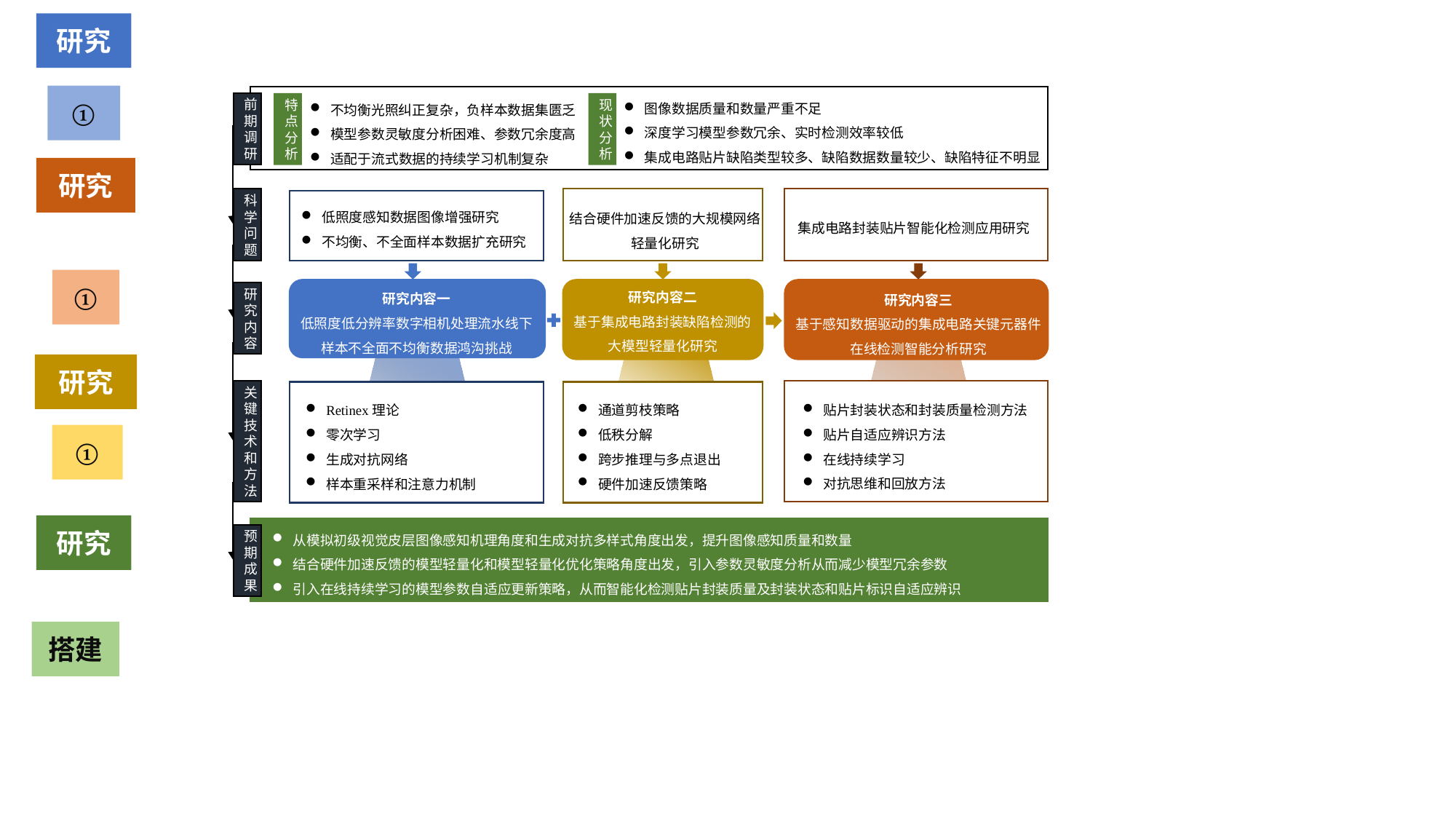

研究
①

图像数据质量和数量严重不足
深度学习模型参数冗余、实时检测效率较低
集成电路贴片缺陷类型较多、缺陷数据数量较少、缺陷特征不明显
不均衡光照纠正复杂，负样本数据集匮乏
模型参数灵敏度分析困难、参数冗余度高
适配于流式数据的持续学习机制复杂
前期调研
特点分析
现状分析
研究

科学问题

低照度感知数据图像增强研究
不均衡、不全面样本数据扩充研究
结合硬件加速反馈的大规模网络轻量化研究
集成电路封装贴片智能化检测应用研究

①
研究内容二
基于集成电路封装缺陷检测的大模型轻量化研究
研究内容一
低照度低分辨率数字相机处理流水线下样本不全面不均衡数据鸿沟挑战
研究内容三
基于感知数据驱动的集成电路关键元器件在线检测智能分析研究

研究内容

研究
关键技术和方法

Retinex理论
零次学习
生成对抗网络
样本重采样和注意力机制

通道剪枝策略
低秩分解
跨步推理与多点退出
硬件加速反馈策略

贴片封装状态和封装质量检测方法
贴片自适应辨识方法
在线持续学习
对抗思维和回放方法
①

研究

从模拟初级视觉皮层图像感知机理角度和生成对抗多样式角度出发，提升图像感知质量和数量
结合硬件加速反馈的模型轻量化和模型轻量化优化策略角度出发，引入参数灵敏度分析从而减少模型冗余参数
引入在线持续学习的模型参数自适应更新策略，从而智能化检测贴片封装质量及封装状态和贴片标识自适应辨识
预期成果
搭建